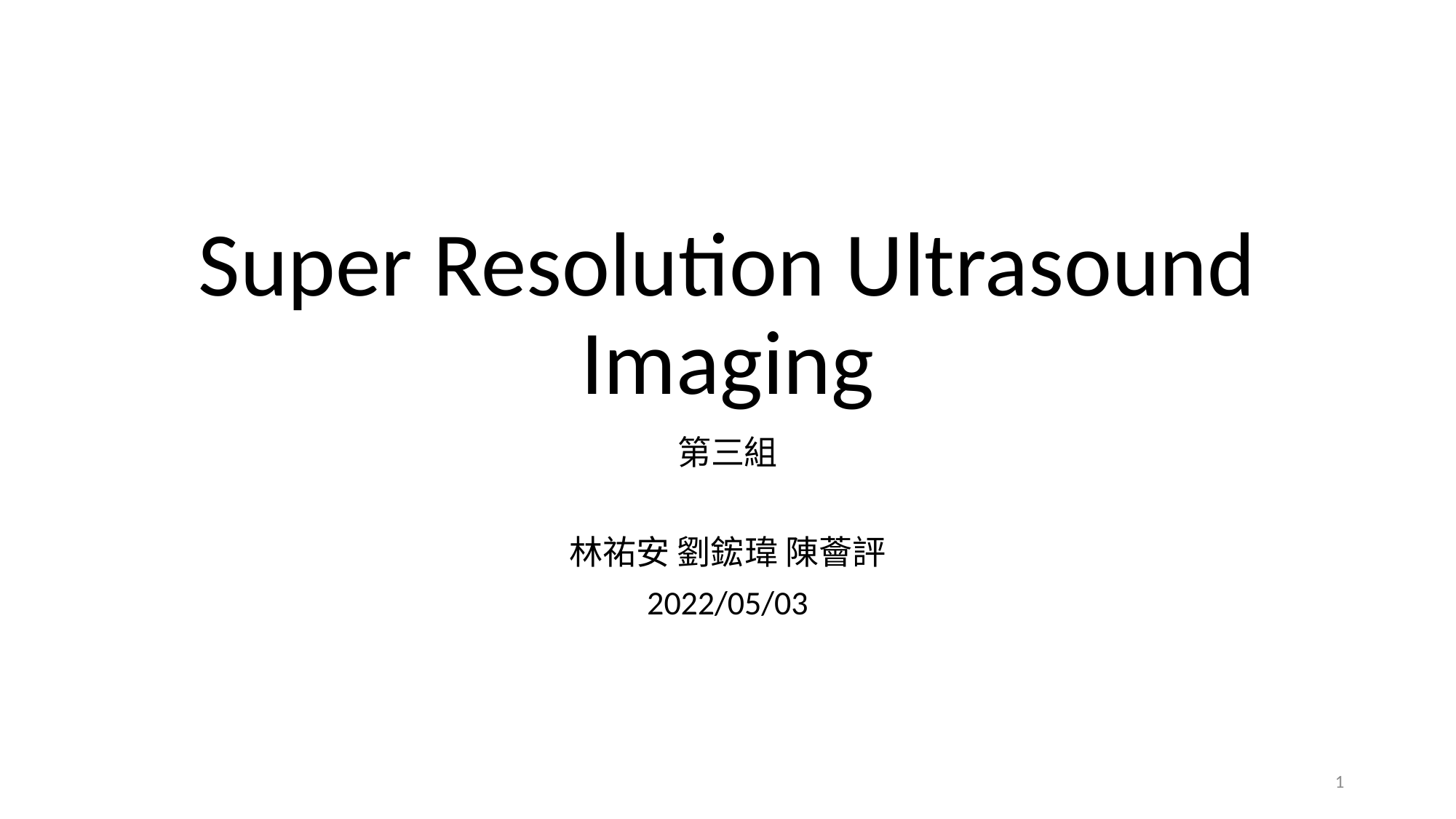

# Super Resolution Ultrasound Imaging
第三組

林祐安 劉鋐瑋 陳薈評
2022/05/03
1